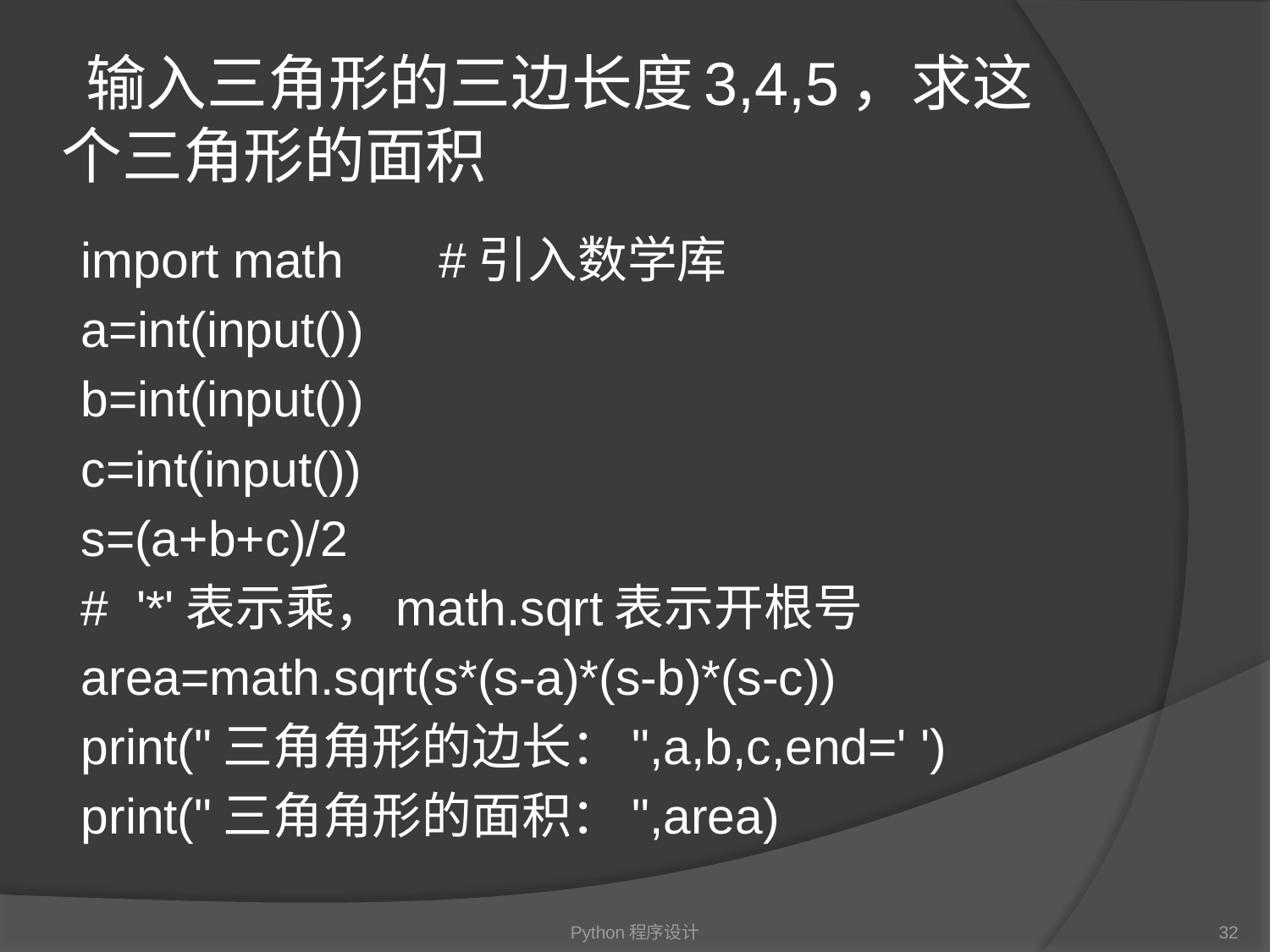

# 输入三⻆形的三边长度3,4,5，求这个三⻆形的面积
import math	#引入数学库
a=int(input())
b=int(input())
c=int(input())
s=(a+b+c)/2
#  '*'表示乘，math.sqrt表示开根号
area=math.sqrt(s*(s-a)*(s-b)*(s-c))
print("三⻆角形的边长：",a,b,c,end=' ')
print("三⻆角形的面积：",area)

Python程序设计
32